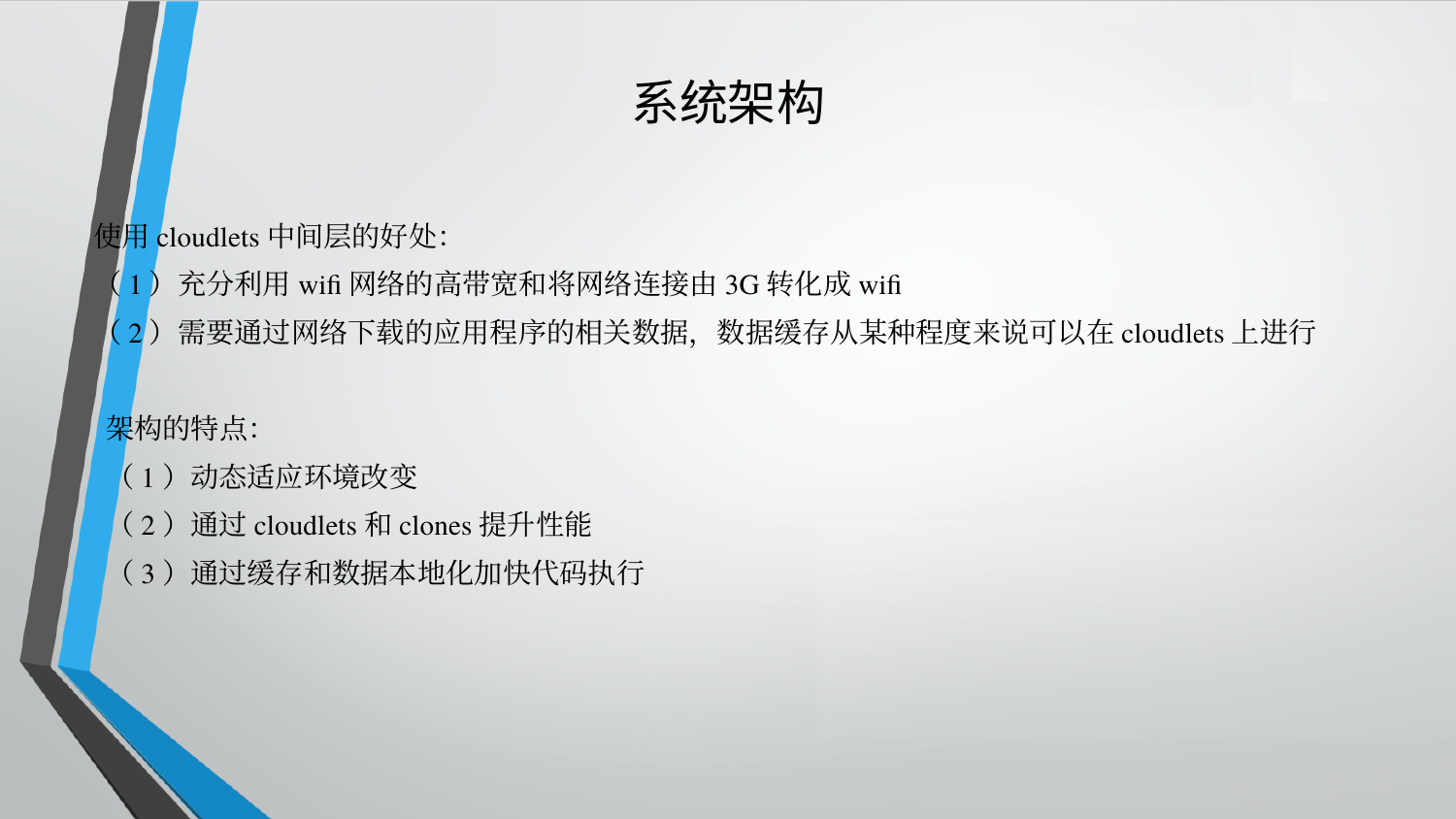

# 系统架构
使用cloudlets中间层的好处：
（1）充分利用wifi网络的高带宽和将网络连接由3G转化成wifi
（2）需要通过网络下载的应用程序的相关数据，数据缓存从某种程度来说可以在cloudlets上进行
架构的特点：
（1）动态适应环境改变
（2）通过cloudlets和clones提升性能
（3）通过缓存和数据本地化加快代码执行